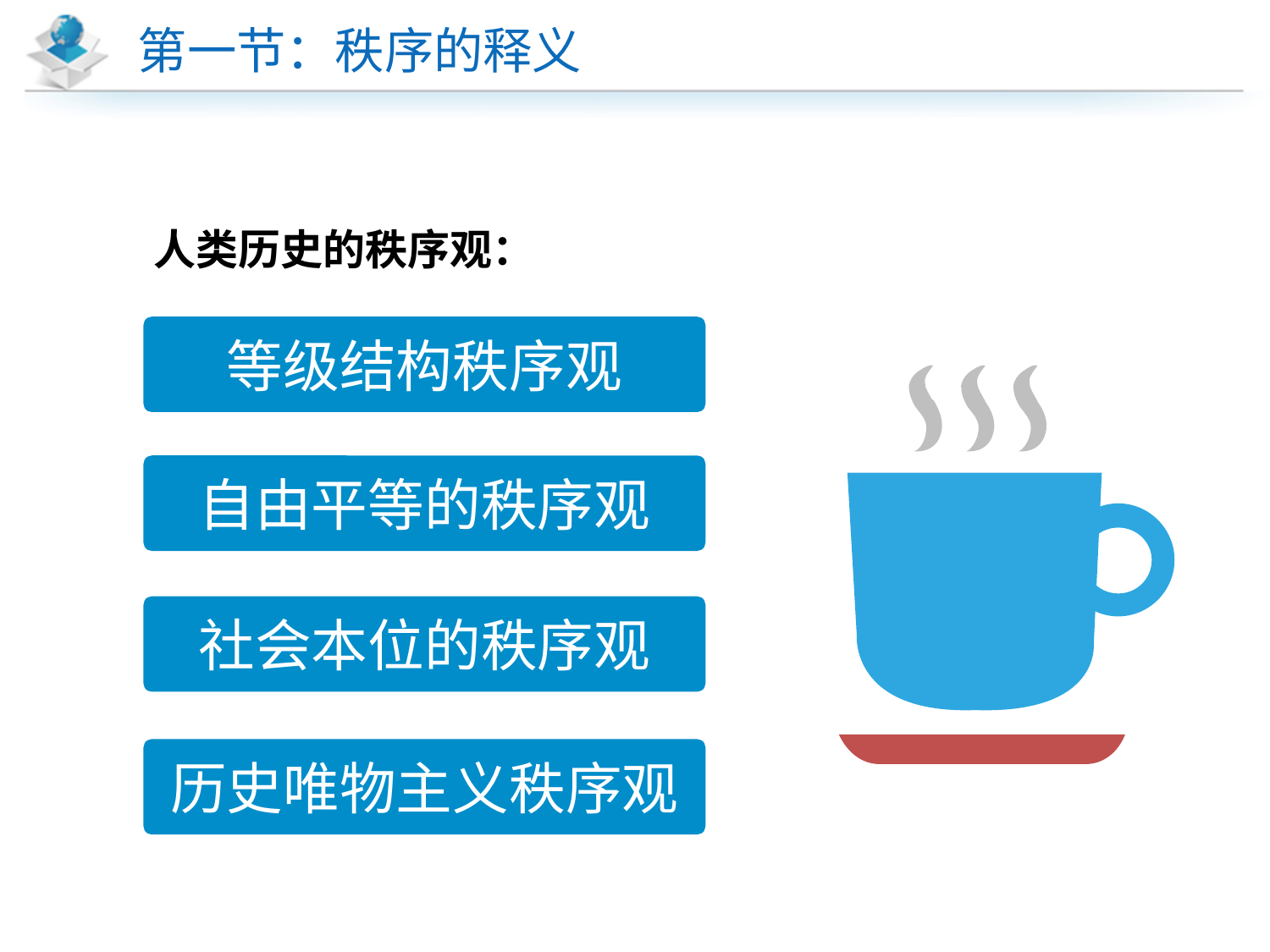

# 第一节：秩序的释义
人类历史的秩序观：
等级结构秩序观

自由平等的秩序观
社会本位的秩序观
历史唯物主义秩序观